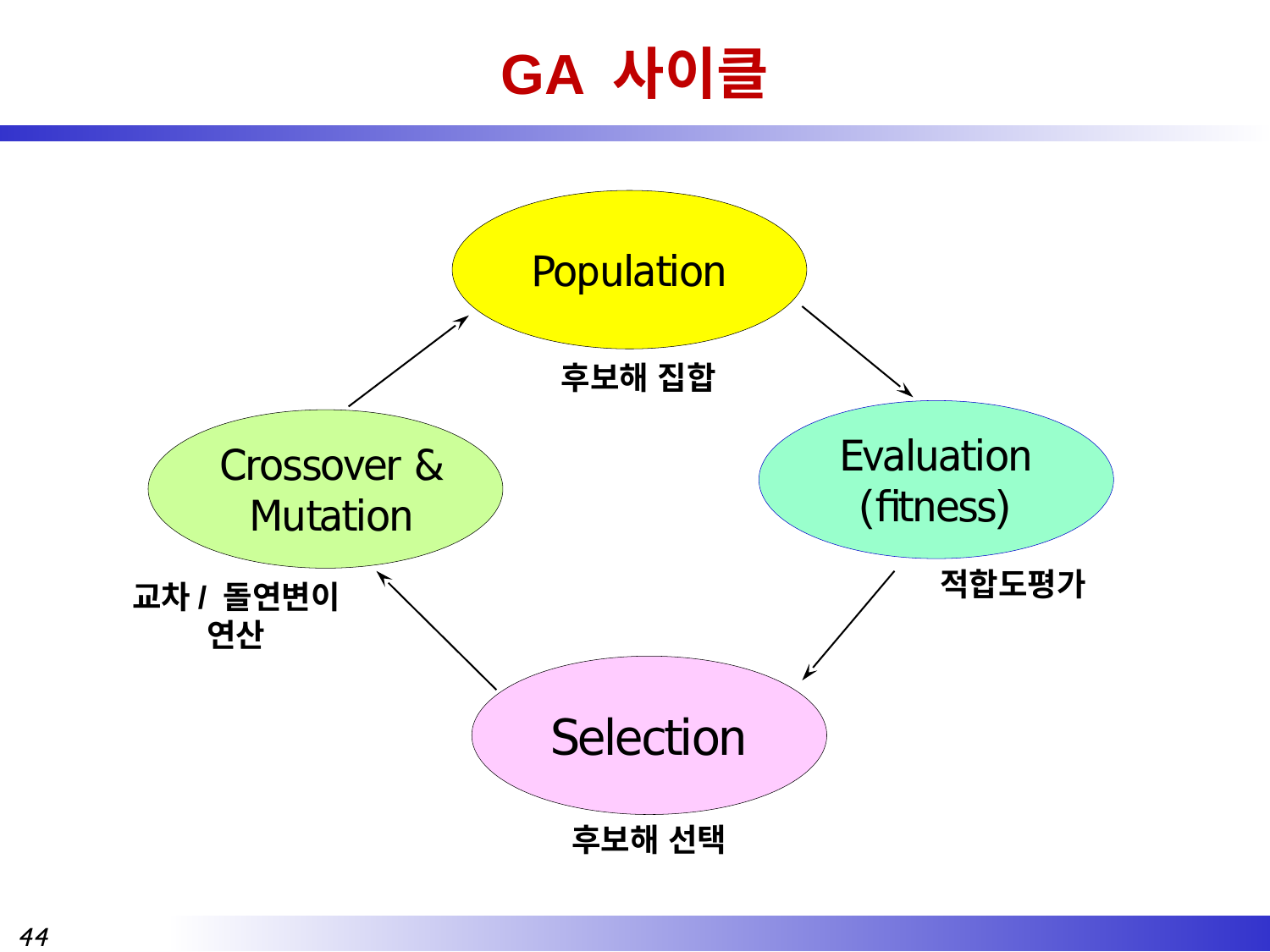

# GA 사이클
Population

Evaluation
(fitness)
 Crossover &
 Mutation

Selection
후보해 집합
적합도평가
교차/ 돌연변이 연산
후보해 선택
44